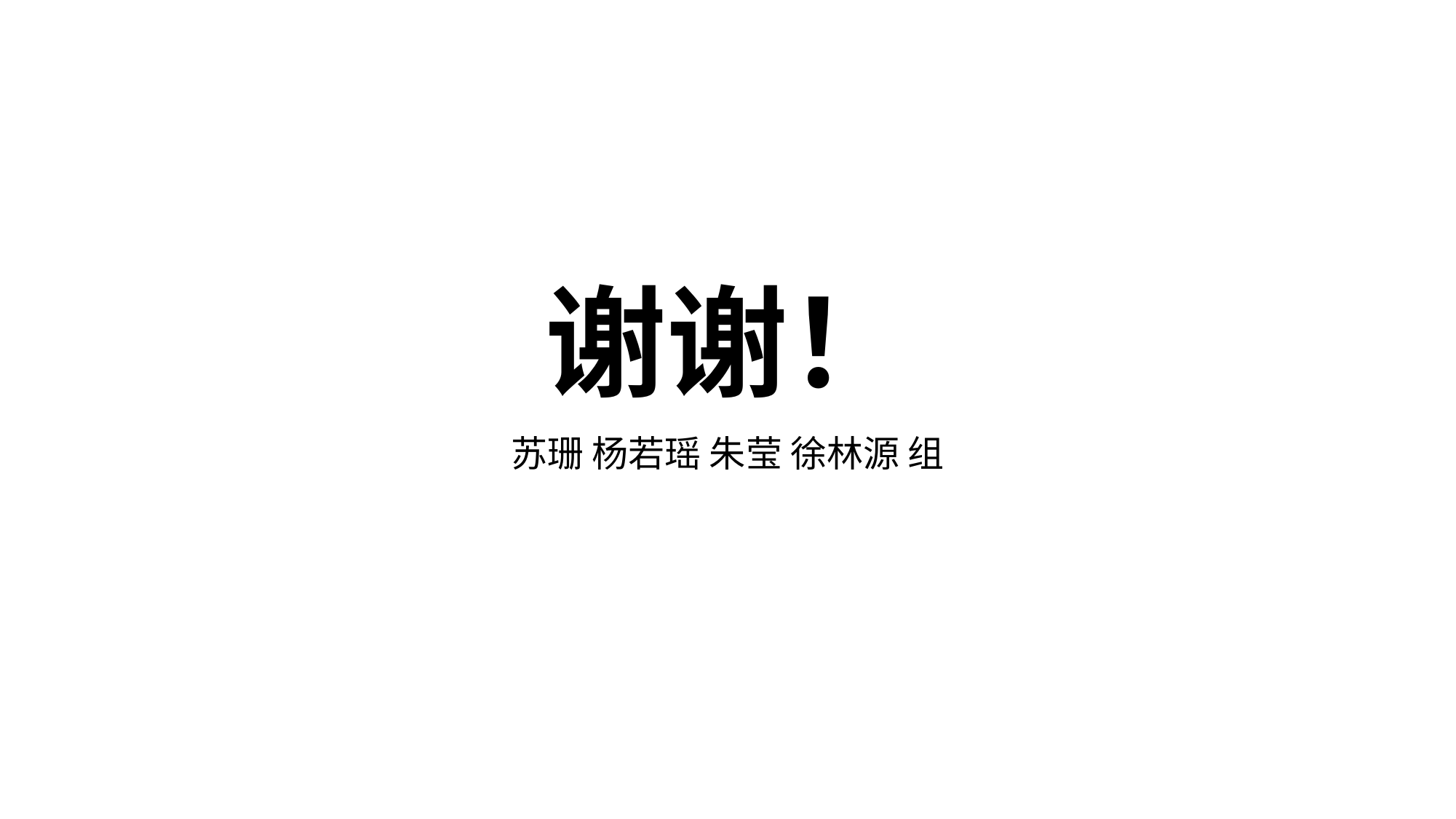

# 谢谢！
苏珊 杨若瑶 朱莹 徐林源 组